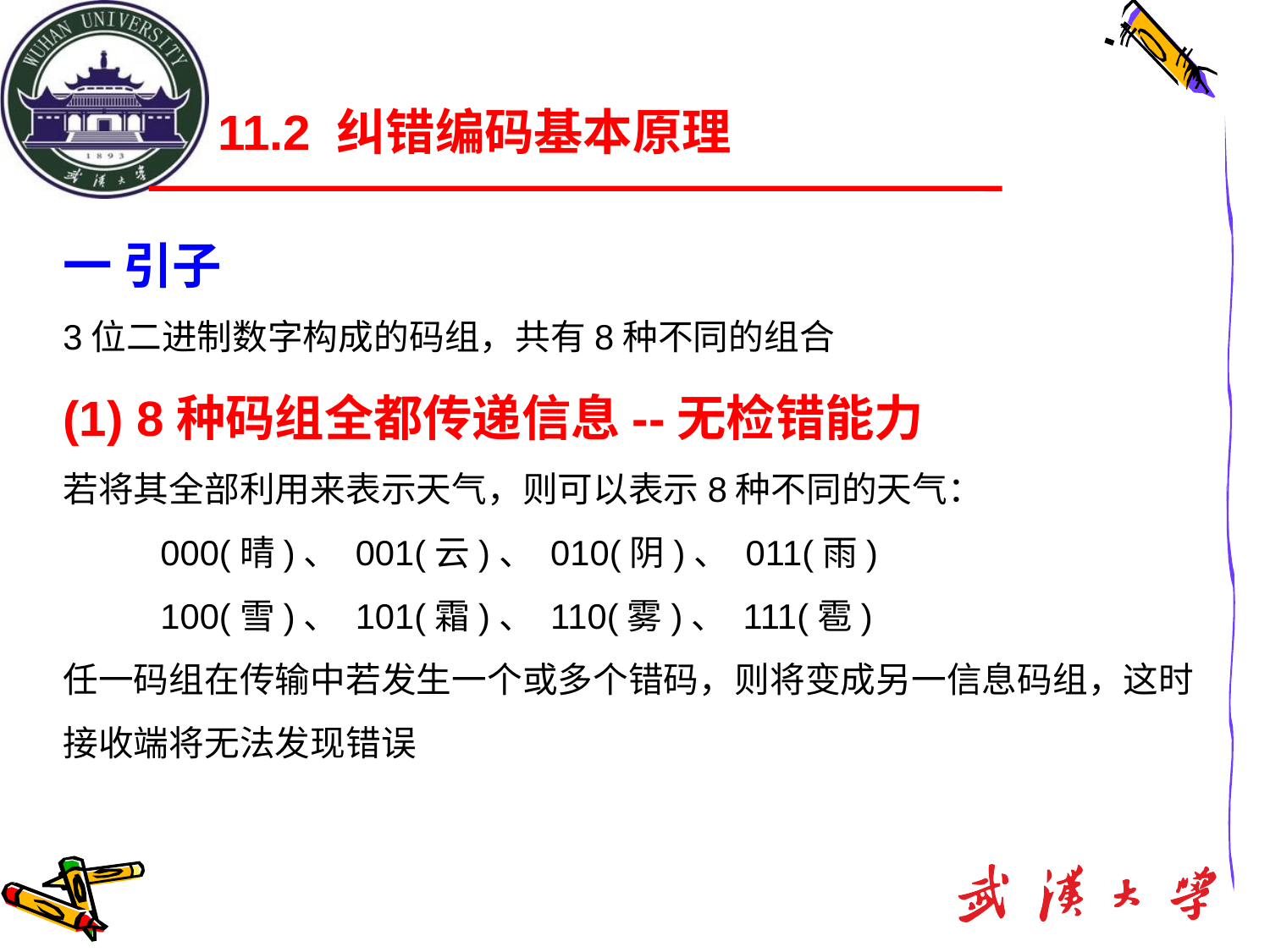

# 11.2 纠错编码基本原理
一 引子
3位二进制数字构成的码组，共有8种不同的组合
(1) 8种码组全都传递信息--无检错能力
若将其全部利用来表示天气，则可以表示8种不同的天气：
          000(晴)、 001(云)、 010(阴)、 011(雨)
          100(雪)、 101(霜)、 110(雾)、 111(雹)
任一码组在传输中若发生一个或多个错码，则将变成另一信息码组，这时接收端将无法发现错误